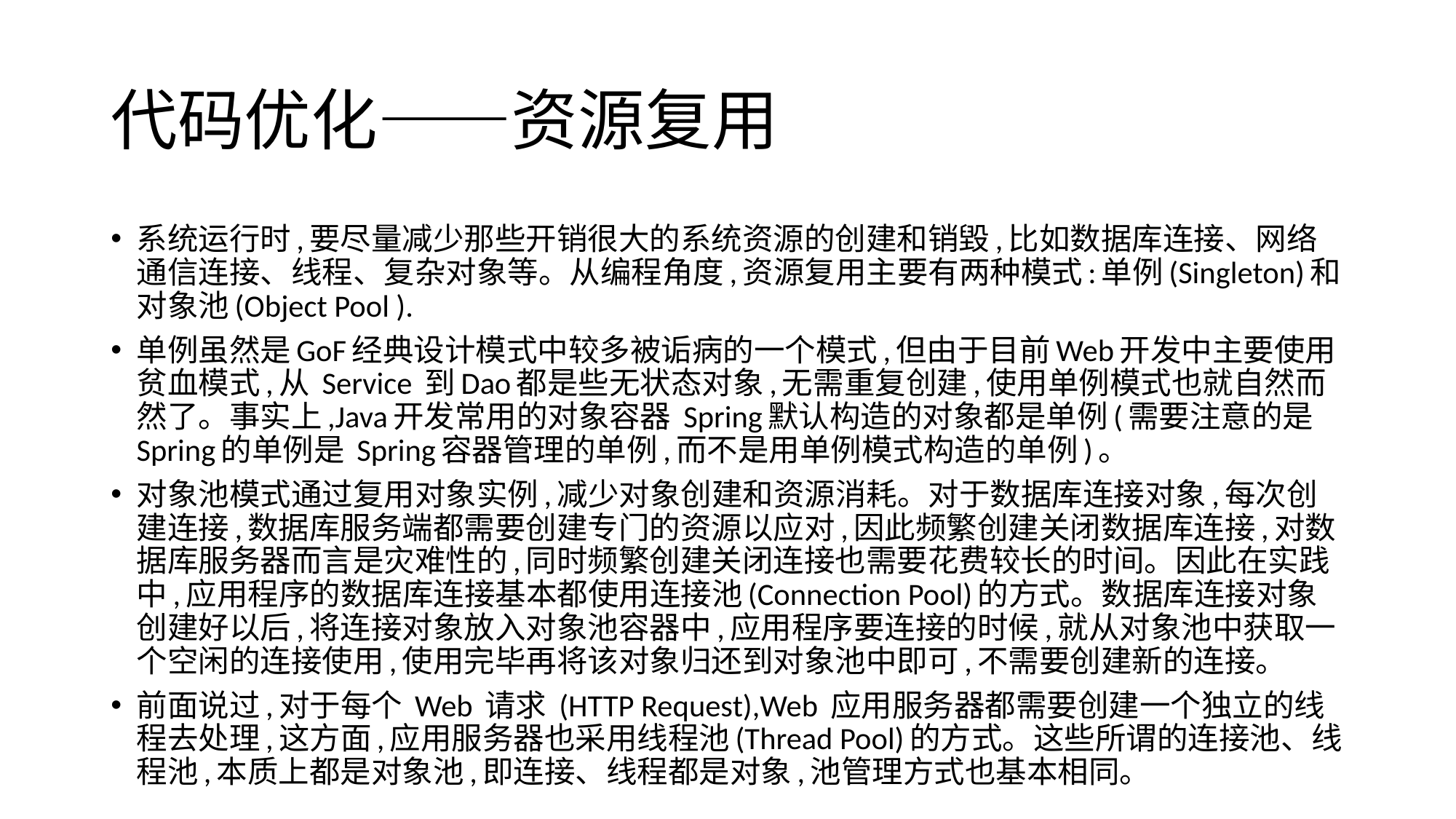

# 代码优化——资源复用
系统运行时,要尽量减少那些开销很大的系统资源的创建和销毀,比如数据库连接、网络通信连接、线程、复杂对象等。从编程角度,资源复用主要有两种模式:单例(Singleton)和对象池(Object Pool ).
单例虽然是GoF经典设计模式中较多被诟病的一个模式,但由于目前Web开发中主要使用贫血模式,从 Service 到Dao都是些无状态对象,无需重复创建,使用单例模式也就自然而然了。事实上,Java开发常用的对象容器 Spring默认构造的对象都是单例(需要注意的是 Spring的单例是 Spring容器管理的单例,而不是用单例模式构造的单例)。
对象池模式通过复用对象实例,减少对象创建和资源消耗。对于数据库连接对象,每次创建连接,数据库服务端都需要创建专门的资源以应对,因此频繁创建关闭数据库连接,对数据库服务器而言是灾难性的,同时频繁创建关闭连接也需要花费较长的时间。因此在实践中,应用程序的数据库连接基本都使用连接池(Connection Pool)的方式。数据库连接对象创建好以后,将连接对象放入对象池容器中,应用程序要连接的时候,就从对象池中获取一个空闲的连接使用,使用完毕再将该对象归还到对象池中即可,不需要创建新的连接。
前面说过,对于每个 Web 请求 (HTTP Request),Web 应用服务器都需要创建一个独立的线程去处理,这方面,应用服务器也采用线程池(Thread Pool)的方式。这些所谓的连接池、线程池,本质上都是对象池,即连接、线程都是对象,池管理方式也基本相同。